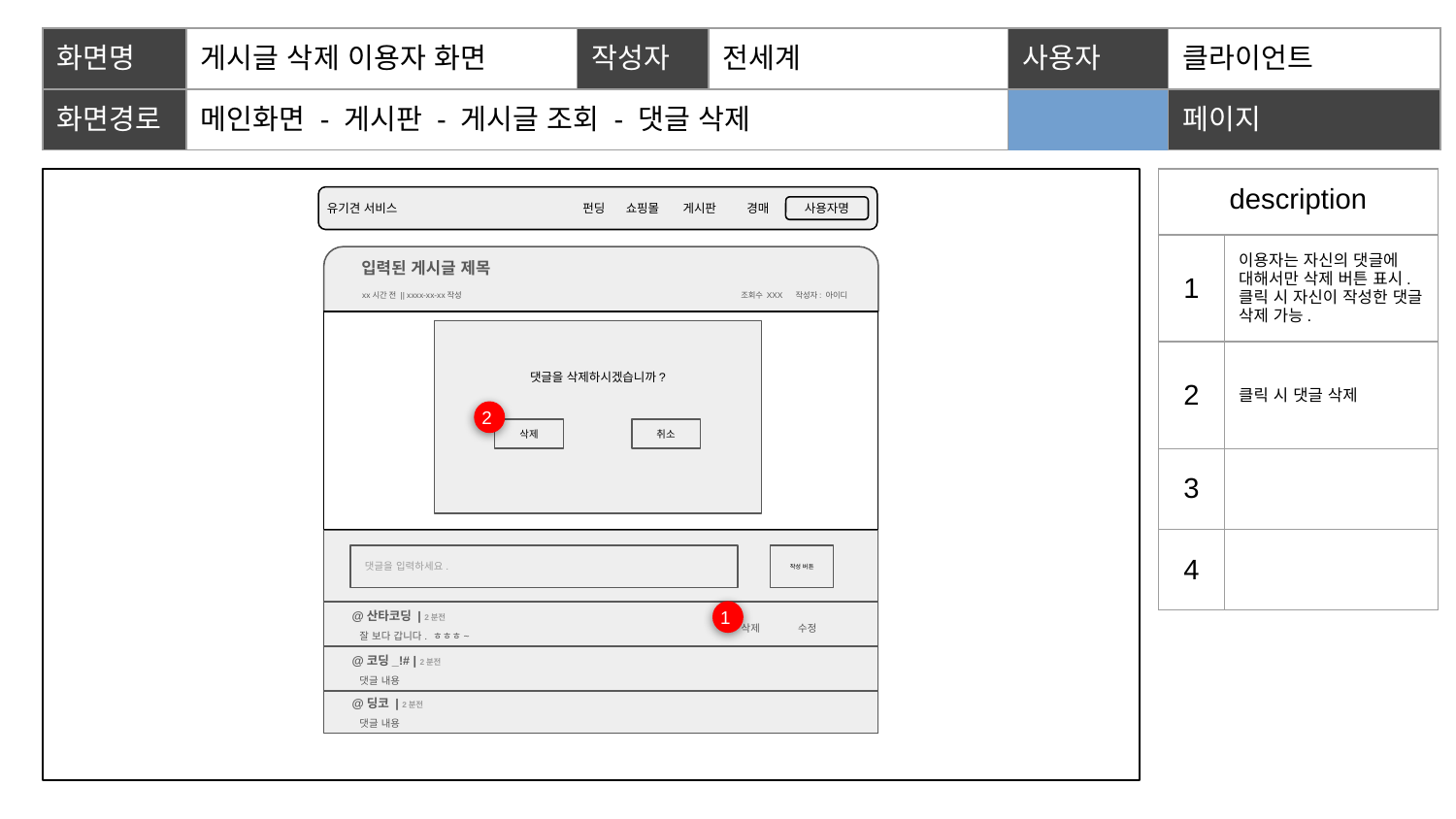

| 화면명 | 게시글 삭제 이용자 화면 | 작성자 | 전세계 |  | 사용자 | 클라이언트 |
| --- | --- | --- | --- | --- | --- | --- |
| 화면경로 | 메인화면 - 게시판 - 게시글 조회 - 댓글 삭제 |  |  |  | 페이지 | 24 |

| description |  |
| --- | --- |
| 1 | 이용자는 자신의 댓글에 대해서만 삭제 버튼 표시. 클릭 시 자신이 작성한 댓글 삭제 가능. |
| 2 | 클릭 시 댓글 삭제 |
| 3 |  |
| 4 |  |

유기견 서비스
펀딩
쇼핑몰
게시판
경매
사용자명

입력된 게시글 제목
xx시간 전 || xxxx-xx-xx작성
조회수 XXX     작성자: 아이디
본문 내용

댓글을 삭제하시겠습니까?
2
삭제
취소

댓글을 입력하세요.
작성 버튼

1
@산타코딩 | 2분전
삭제
수정
잘 보다 갑니다. ㅎㅎㅎ~
@코딩_!# | 2분전
댓글 내용
@딩코 | 2분전
댓글 내용